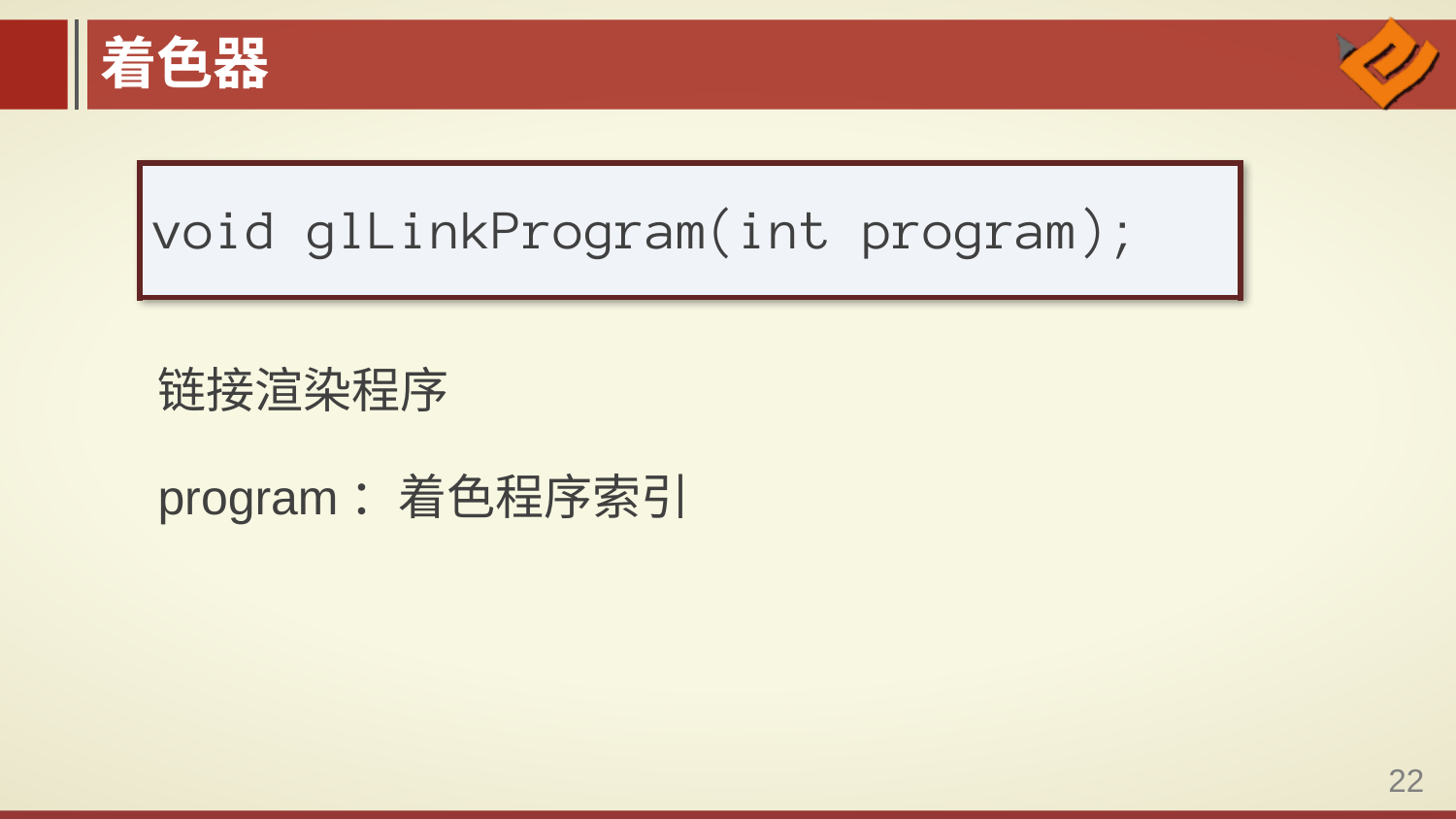

着色器
| void glLinkProgram(int program); |
| --- |
链接渲染程序
program：着色程序索引